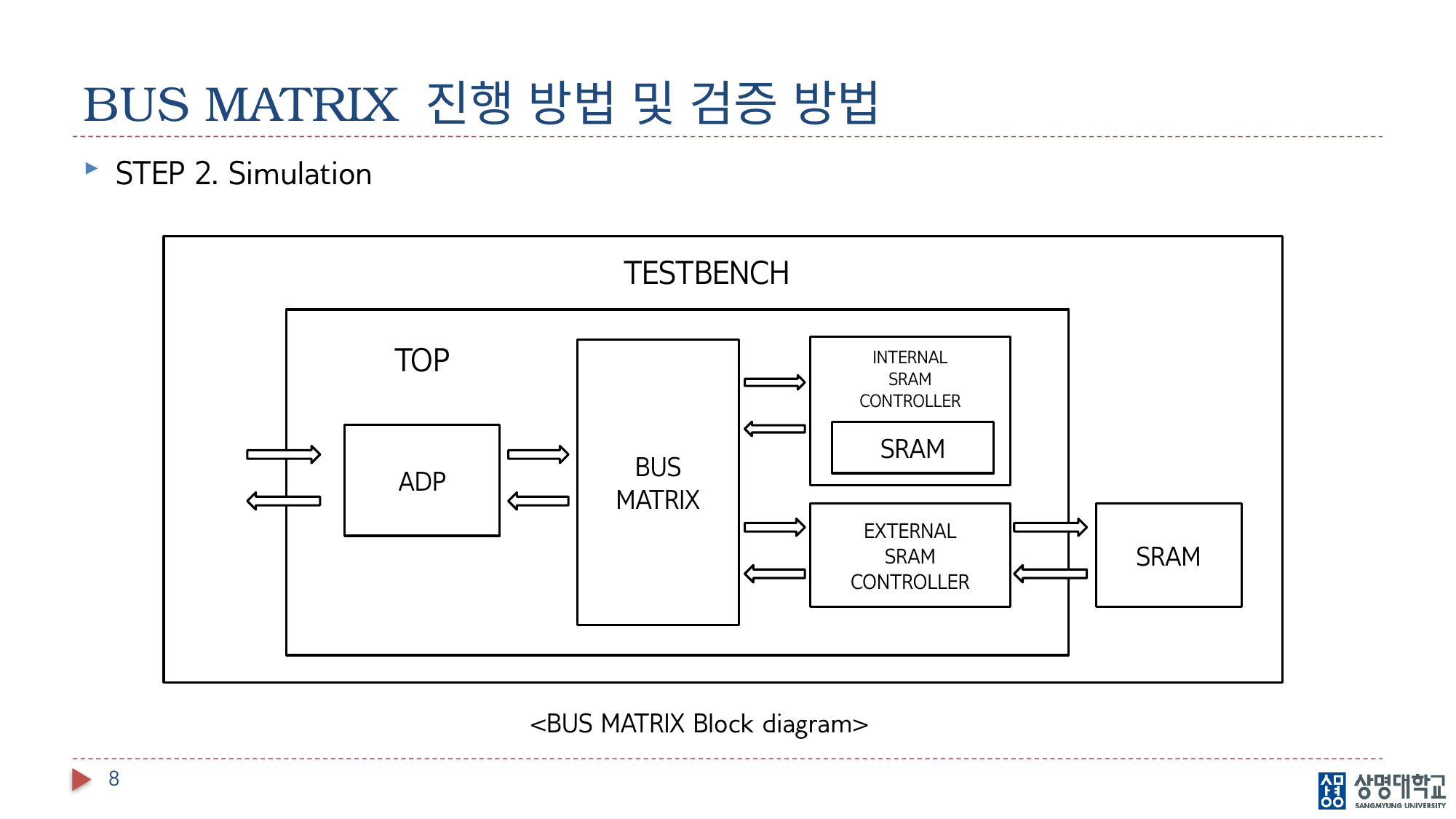

# BUS MATRIX 진행 방법 및 검증 방법
STEP 2. Simulation

TESTBENCH

TOP
INTERNAL
SRAM
CONTROLLER

BUS
MATRIX

SRAM
ADP

EXTERNAL
SRAM
CONTROLLER
SRAM

<BUS MATRIX Block diagram>
8